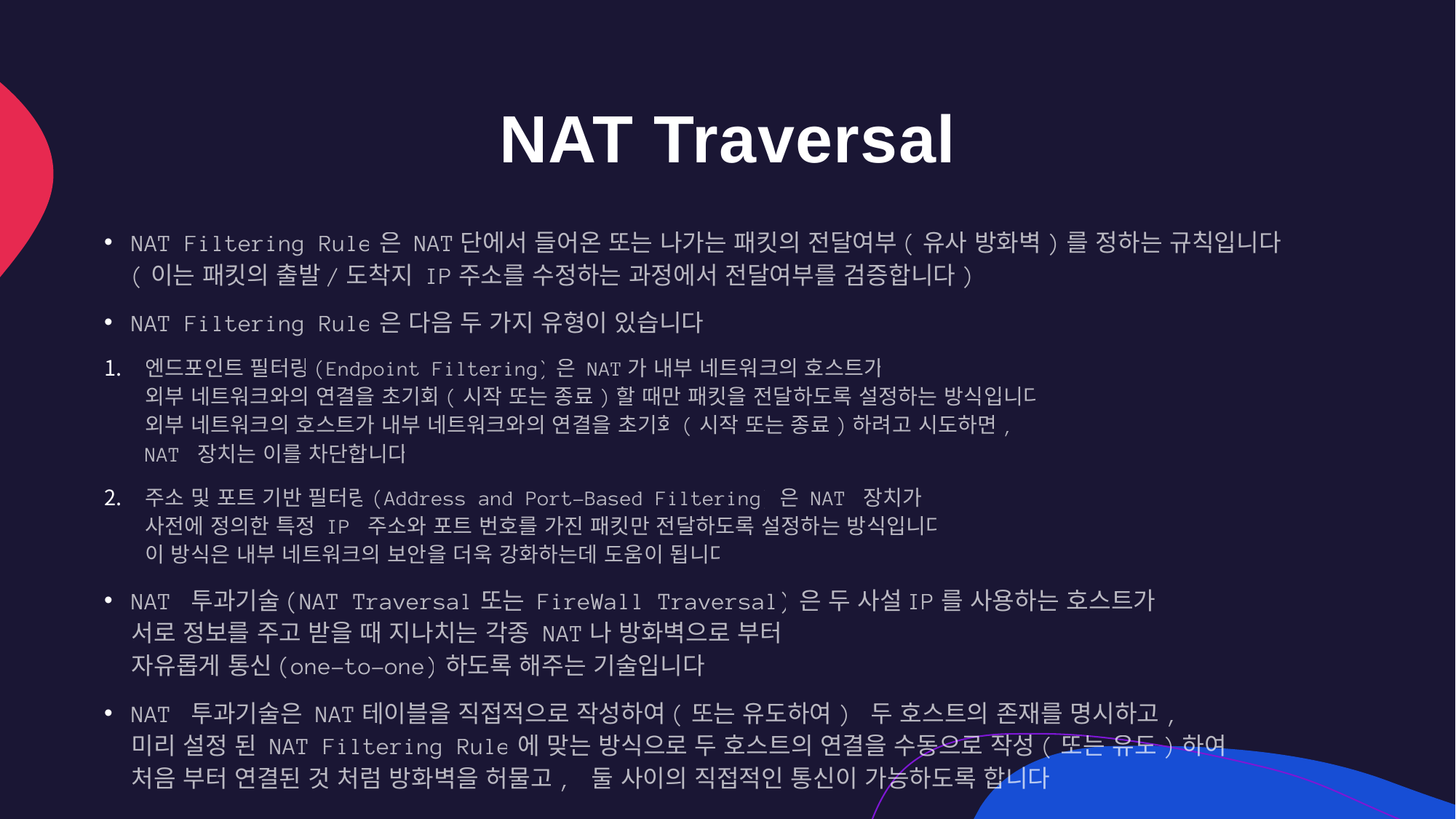

# NAT Traversal
NAT Filtering Rule은 NAT단에서 들어온 또는 나가는 패킷의 전달여부(유사 방화벽)를 정하는 규칙입니다
(이는 패킷의 출발/도착지 IP주소를 수정하는 과정에서 전달여부를 검증합니다)
NAT Filtering Rule은 다음 두 가지 유형이 있습니다
엔드포인트 필터링(Endpoint Filtering)은 NAT가 내부 네트워크의 호스트가
외부 네트워크와의 연결을 초기화(시작 또는 종료)할 때만 패킷을 전달하도록 설정하는 방식입니다
외부 네트워크의 호스트가 내부 네트워크와의 연결을 초기화(시작 또는 종료)하려고 시도하면,
NAT 장치는 이를 차단합니다
주소 및 포트 기반 필터링(Address and Port-Based Filtering)은 NAT 장치가
사전에 정의한 특정 IP 주소와 포트 번호를 가진 패킷만 전달하도록 설정하는 방식입니다
이 방식은 내부 네트워크의 보안을 더욱 강화하는데 도움이 됩니다
NAT 투과기술(NAT Traversal또는 FireWall Traversal)은 두 사설IP를 사용하는 호스트가
서로 정보를 주고 받을 때 지나치는 각종 NAT나 방화벽으로 부터
자유롭게 통신(one-to-one)하도록 해주는 기술입니다
NAT 투과기술은 NAT테이블을 직접적으로 작성하여(또는 유도하여) 두 호스트의 존재를 명시하고,
미리 설정 된 NAT Filtering Rule에 맞는 방식으로 두 호스트의 연결을 수동으로 작성(또는 유도)하여
처음 부터 연결된 것 처럼 방화벽을 허물고, 둘 사이의 직접적인 통신이 가능하도록 합니다